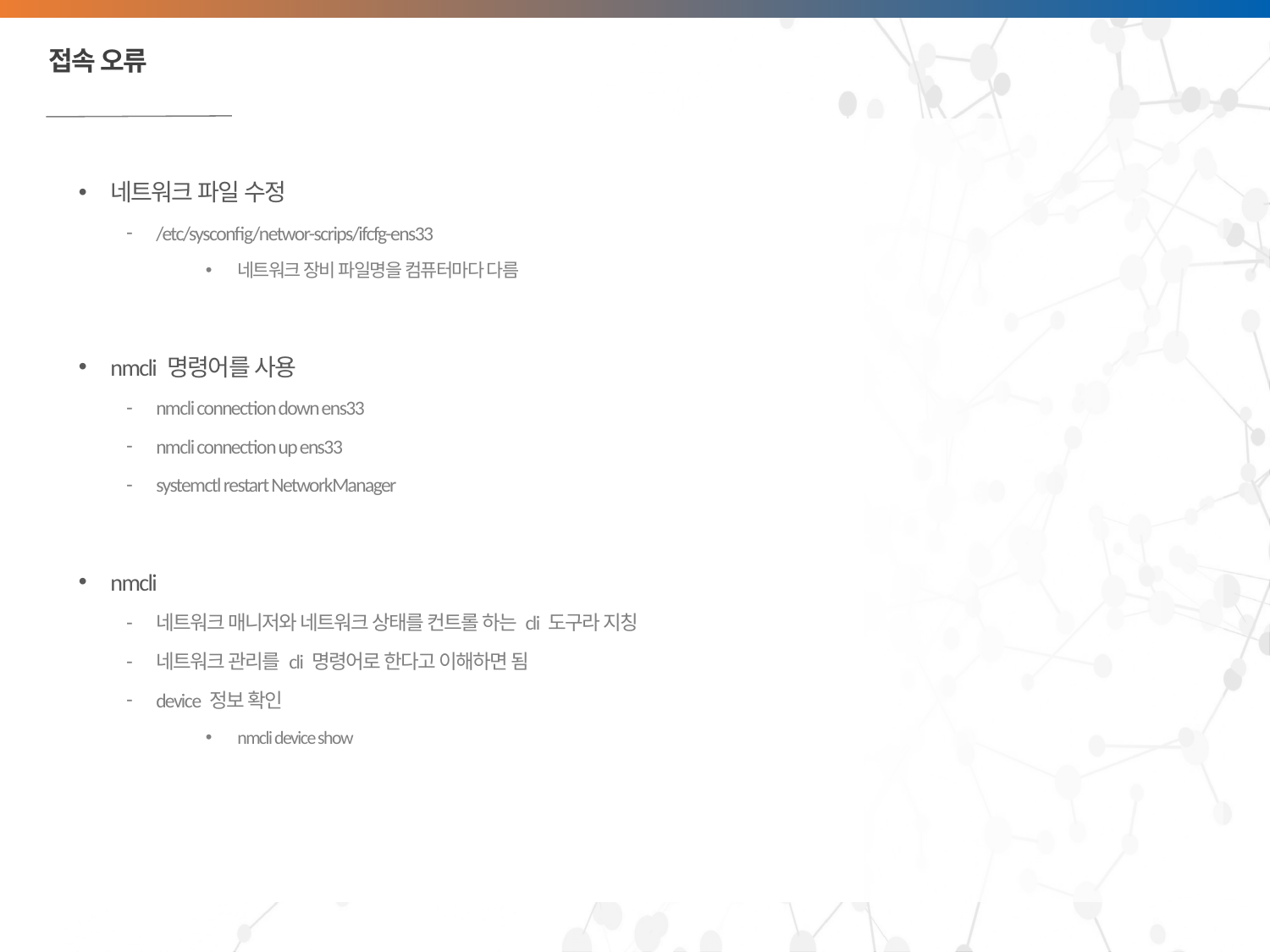

# 접속 오류

네트워크 파일 수정
/etc/sysconfig/networ-scrips/ifcfg-ens33
네트워크 장비 파일명을 컴퓨터마다 다름

nmcli 명령어를 사용
nmcli connection down ens33
nmcli connection up ens33
systemctl restart NetworkManager

nmcli
네트워크 매니저와 네트워크 상태를 컨트롤 하는 cli 도구라 지칭
네트워크 관리를 cli 명령어로 한다고 이해하면 됨
device 정보 확인
nmcli device show